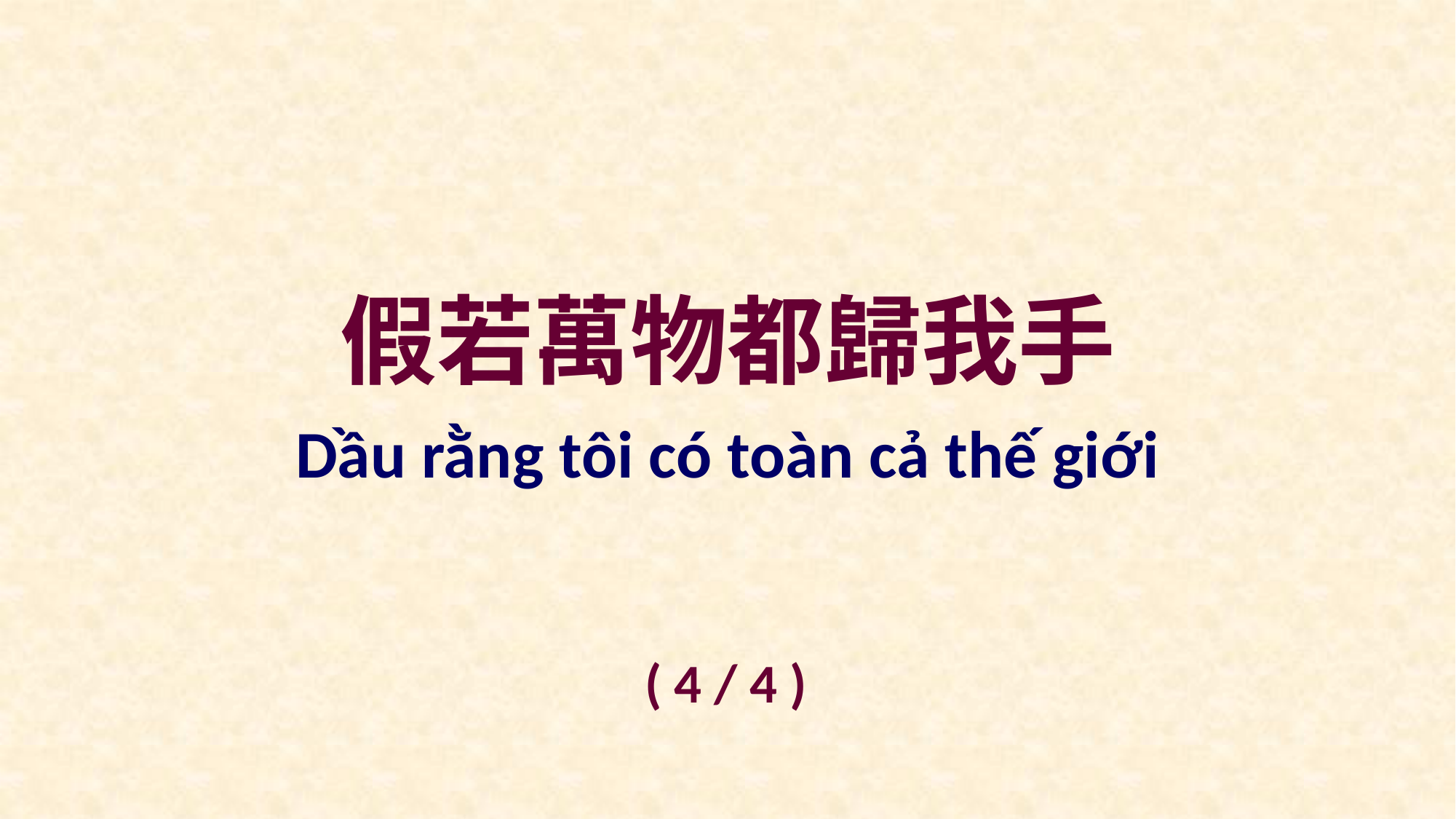

假若萬物都歸我手
Dầu rằng tôi có toàn cả thế giới
( 4 / 4 )